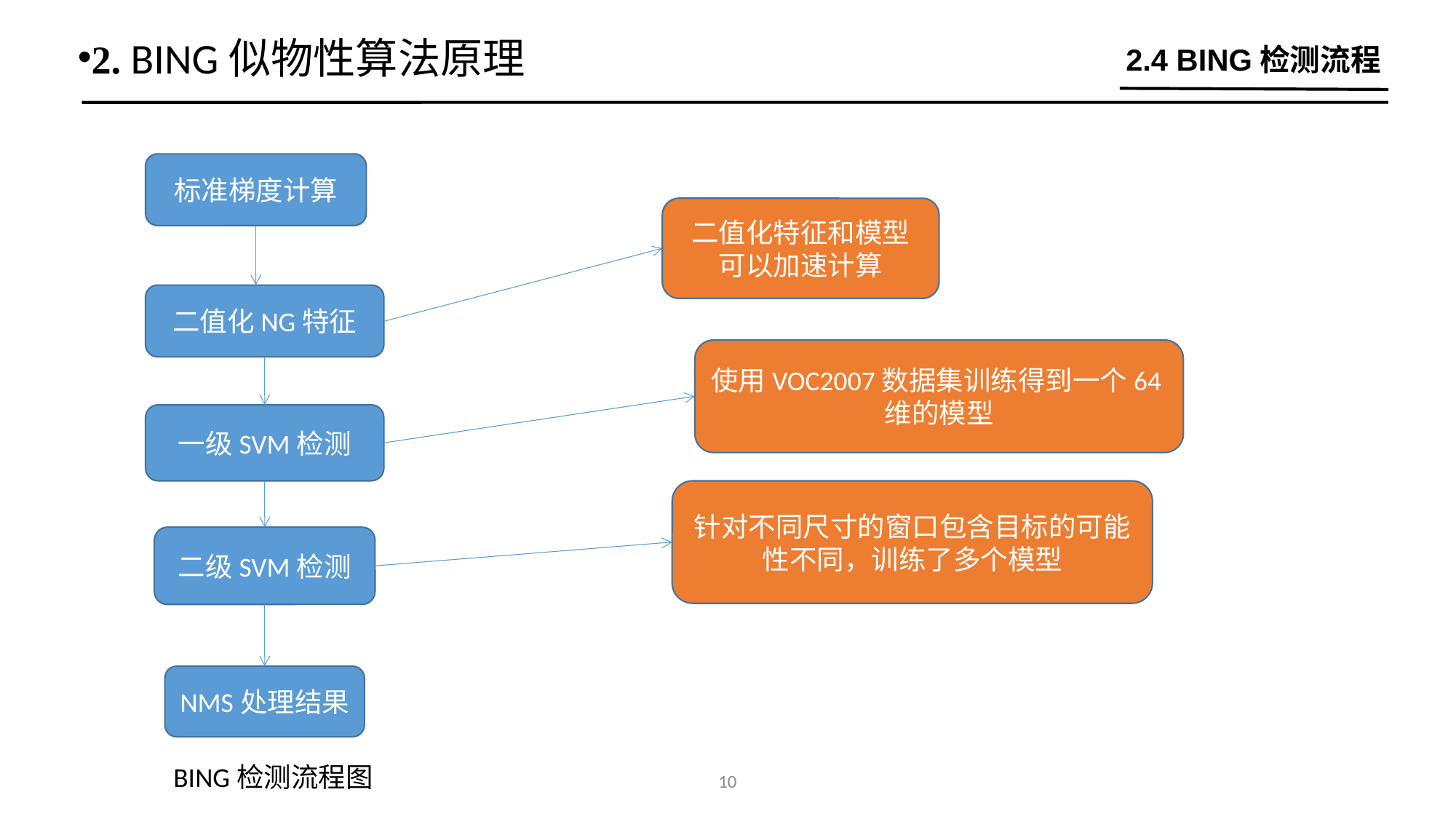

2. BING似物性算法原理
2.4 BING检测流程

标准梯度计算
二值化特征和模型可以加速计算
二值化NG特征
使用VOC2007数据集训练得到一个64维的模型
一级SVM检测
针对不同尺寸的窗口包含目标的可能性不同，训练了多个模型
二级SVM检测
NMS处理结果
BING检测流程图
10